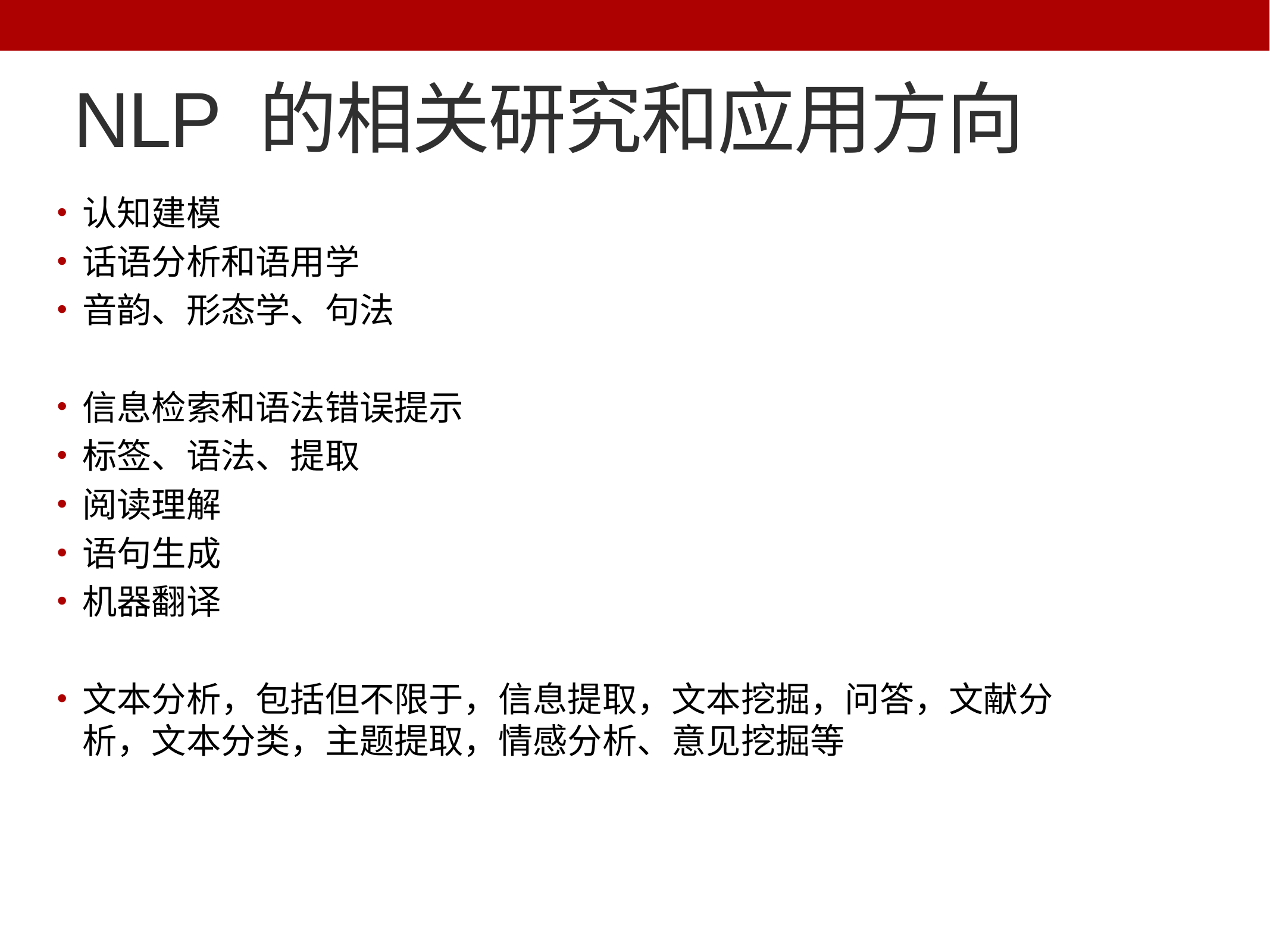

# NLP 的相关研究和应用方向
认知建模
话语分析和语用学
音韵、形态学、句法

信息检索和语法错误提示
标签、语法、提取
阅读理解
语句生成
机器翻译

文本分析，包括但不限于，信息提取，文本挖掘，问答，文献分析，文本分类，主题提取，情感分析、意见挖掘等